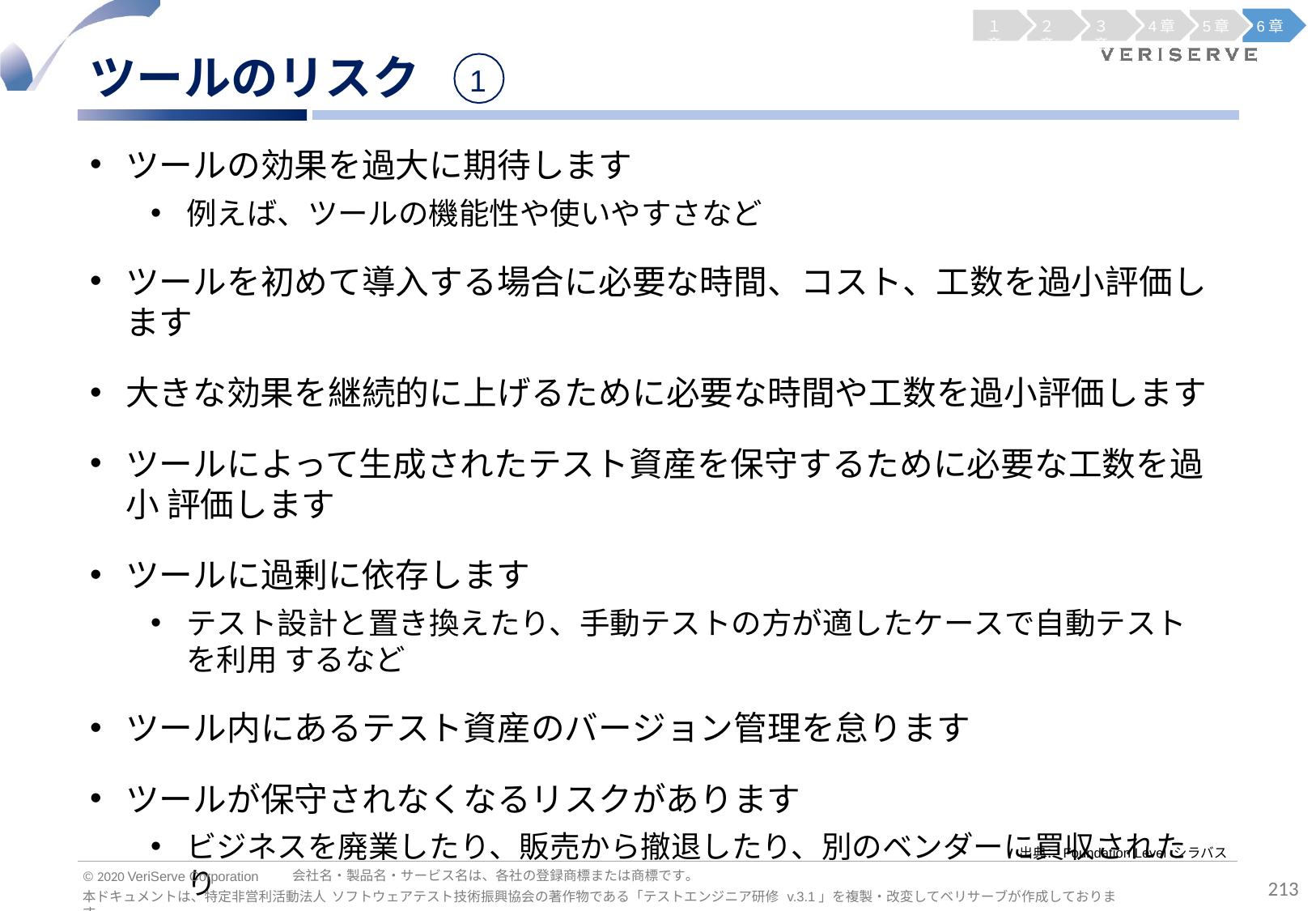

１章
２章
３章
4章
5章
6章
ツールのリスク

1
ツールの効果を過大に期待します
例えば、ツールの機能性や使いやすさなど

ツールを初めて導入する場合に必要な時間、コスト、工数を過小評価します
大きな効果を継続的に上げるために必要な時間や工数を過小評価します
ツールによって生成されたテスト資産を保守するために必要な工数を過小 評価します
ツールに過剰に依存します
テスト設計と置き換えたり、手動テストの方が適したケースで自動テストを利用 するなど

ツール内にあるテスト資産のバージョン管理を怠ります
ツールが保守されなくなるリスクがあります
ビジネスを廃業したり、販売から撤退したり、別のベンダーに買収されたり
出典：Foundation Level シラバス
会社名・製品名・サービス名は、各社の登録商標または商標です。
© 2020 VeriServe Corporation
213
本ドキュメントは、特定非営利活動法人 ソフトウェアテスト技術振興協会の著作物である「テストエンジニア研修 v.3.1」を複製・改変してベリサーブが作成しております。